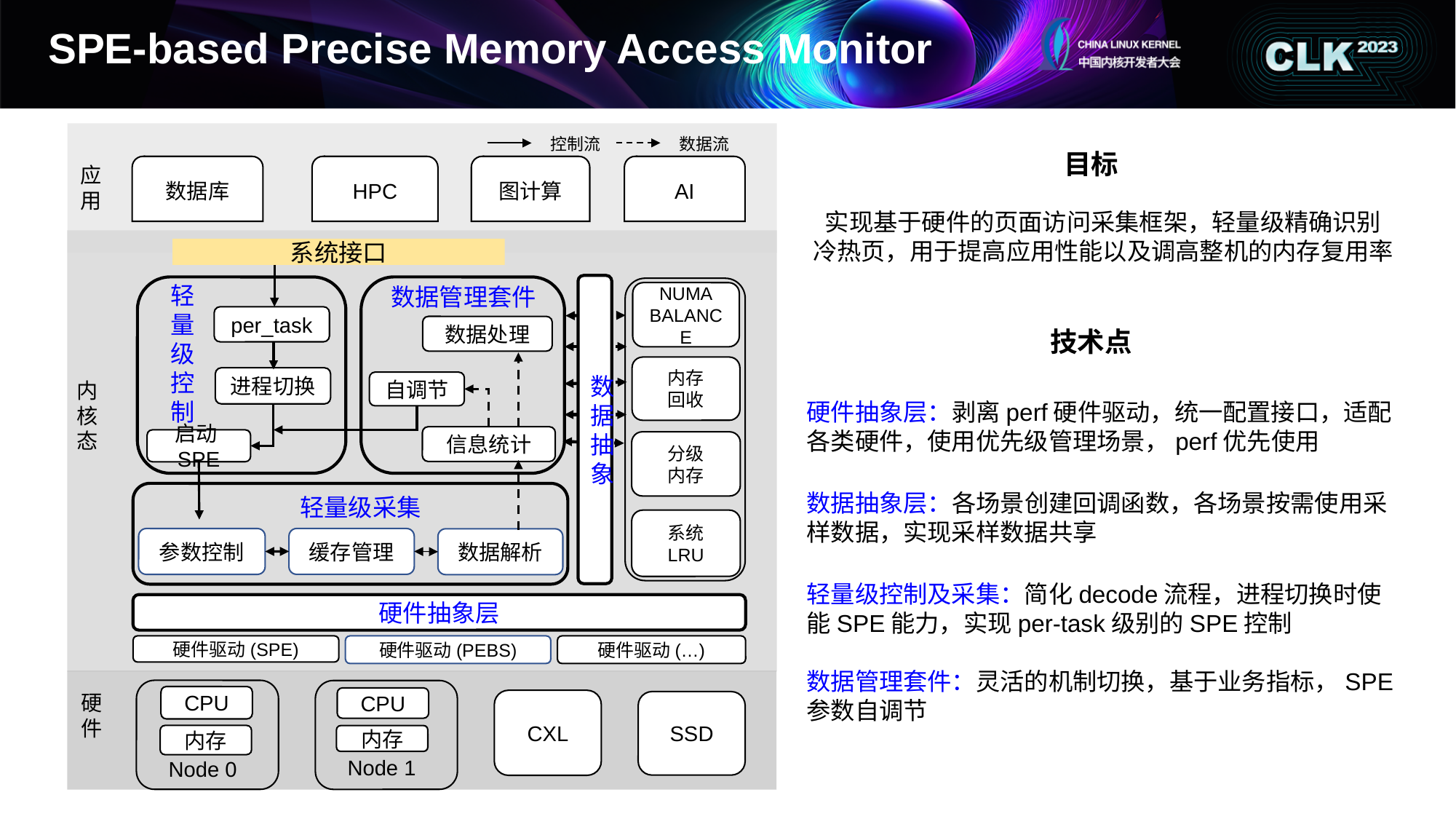

SPE-based Precise Memory Access Monitor

数据流
控制流
目标
数据库
HPC
图计算
AI
应
用
实现基于硬件的页面访问采集框架，轻量级精确识别
冷热页，用于提高应用性能以及调高整机的内存复用率

系统接口
数据抽象
轻
量
级
控
制

数据管理套件

NUMA
BALANCE
per_task
数据处理
技术点
内存
回收
进程切换
内核态
自调节
硬件抽象层：剥离perf硬件驱动，统一配置接口，适配各类硬件，使用优先级管理场景，perf优先使用

数据抽象层：各场景创建回调函数，各场景按需使用采样数据，实现采样数据共享

轻量级控制及采集：简化decode流程，进程切换时使能SPE能力，实现per-task级别的SPE控制

数据管理套件：灵活的机制切换，基于业务指标，SPE参数自调节
信息统计
启动SPE
分级
内存

轻量级采集
系统
LRU
缓存管理
参数控制
数据解析
硬件抽象层
硬件驱动(SPE)
硬件驱动(PEBS)
硬件驱动(…)

CPU
CPU
CXL
SSD
内存
内存
Node 1
Node 0
硬
件